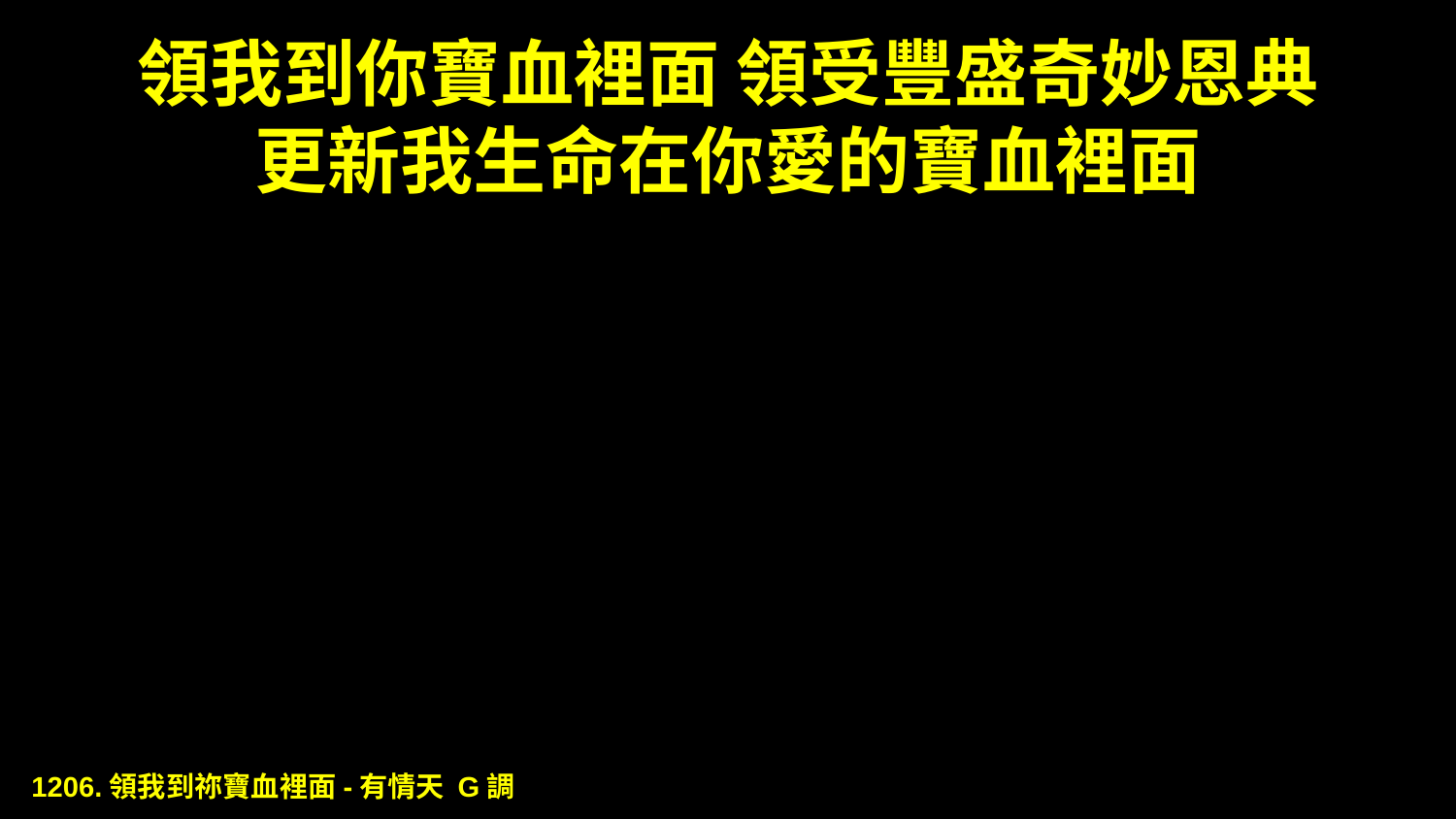

# 領我到你寶血裡面 領受豐盛奇妙恩典 更新我生命在你愛的寶血裡面
1206.領我到祢寶血裡面-有情天 G調